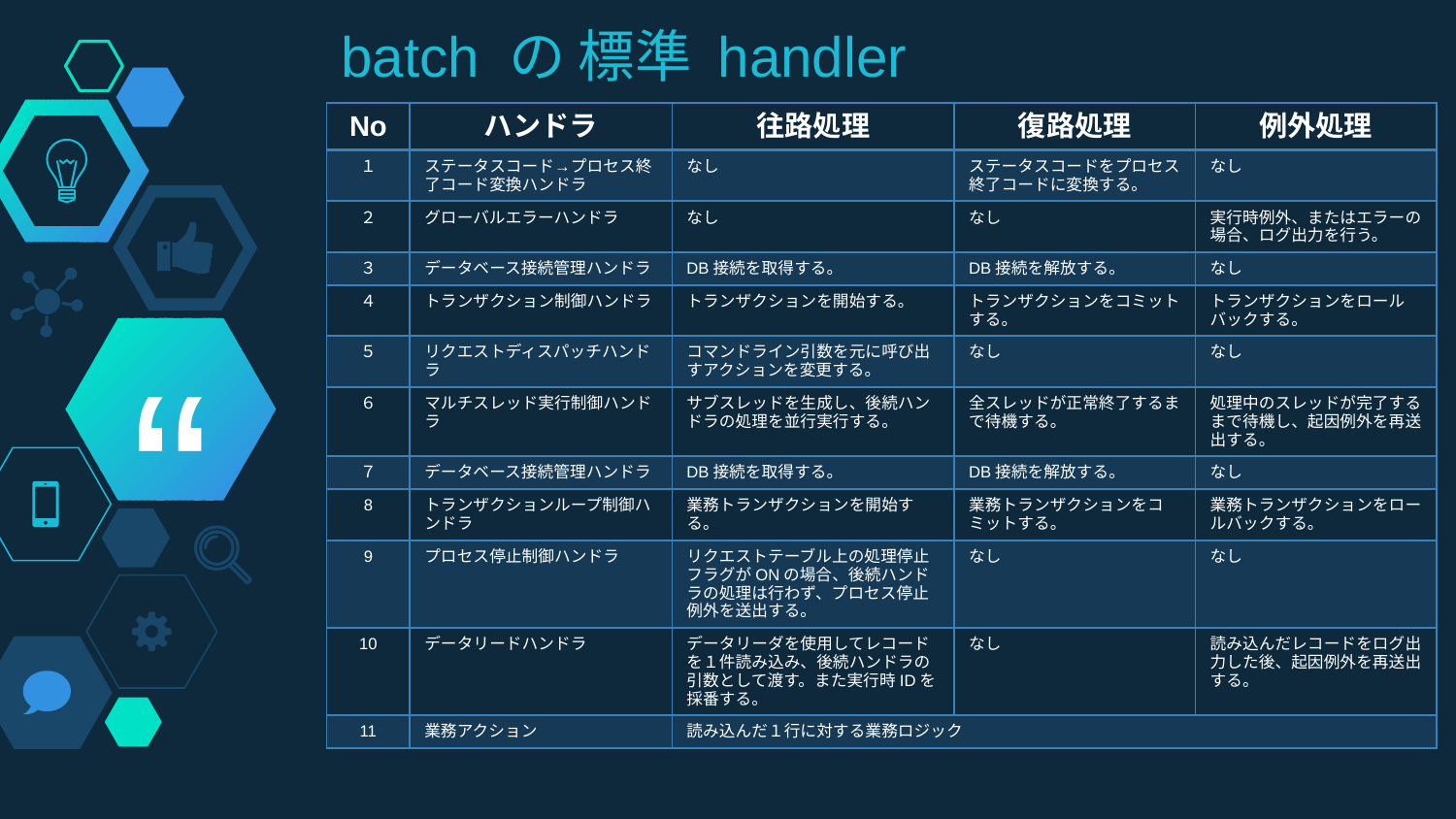

batch の 標準 handler

| No | ハンドラ | 往路処理 | 復路処理 | 例外処理 |
| --- | --- | --- | --- | --- |
| １ | ステータスコード→プロセス終了コード変換ハンドラ | なし | ステータスコードをプロセス終了コードに変換する。 | なし |
| ２ | グローバルエラーハンドラ | なし | なし | 実行時例外、またはエラーの場合、ログ出力を行う。 |
| ３ | データベース接続管理ハンドラ | DB接続を取得する。 | DB接続を解放する。 | なし |
| ４ | トランザクション制御ハンドラ | トランザクションを開始する。 | トランザクションをコミットする。 | トランザクションをロールバックする。 |
| ５ | リクエストディスパッチハンドラ | コマンドライン引数を元に呼び出すアクションを変更する。 | なし | なし |
| ６ | マルチスレッド実行制御ハンドラ | サブスレッドを生成し、後続ハンドラの処理を並行実行する。 | 全スレッドが正常終了するまで待機する。 | 処理中のスレッドが完了するまで待機し、起因例外を再送出する。 |
| ７ | データベース接続管理ハンドラ | DB接続を取得する。 | DB接続を解放する。 | なし |
| 8 | トランザクションループ制御ハンドラ | 業務トランザクションを開始する。 | 業務トランザクションをコミットする。 | 業務トランザクションをロールバックする。 |
| 9 | プロセス停止制御ハンドラ | リクエストテーブル上の処理停止フラグがONの場合、後続ハンドラの処理は行わず、プロセス停止例外を送出する。 | なし | なし |
| 10 | データリードハンドラ | データリーダを使用してレコードを１件読み込み、後続ハンドラの引数として渡す。また実行時IDを採番する。 | なし | 読み込んだレコードをログ出力した後、起因例外を再送出する。 |
| 11 | 業務アクション | 読み込んだ１行に対する業務ロジック |  |  |